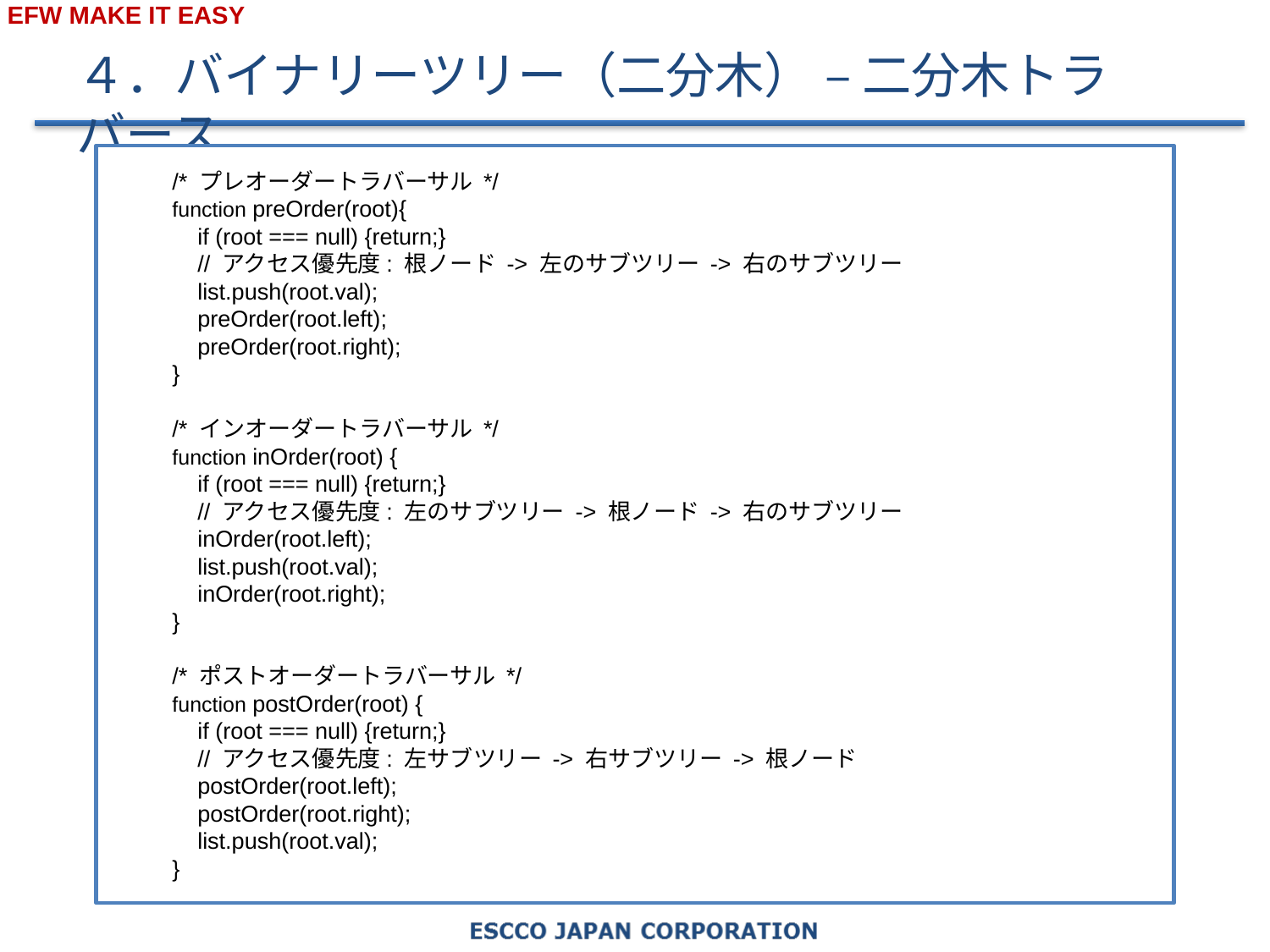

# ４．バイナリーツリー（二分木） – 二分木トラバース
/* プレオーダートラバーサル */
function preOrder(root){
    if (root === null) {return;}
    // アクセス優先度: 根ノード -> 左のサブツリー -> 右のサブツリー
    list.push(root.val);
    preOrder(root.left);
    preOrder(root.right);
}

/* インオーダートラバーサル */
function inOrder(root) {
    if (root === null) {return;}
    // アクセス優先度: 左のサブツリー -> 根ノード -> 右のサブツリー
    inOrder(root.left);
    list.push(root.val);
    inOrder(root.right);
}

/* ポストオーダートラバーサル */
function postOrder(root) {
    if (root === null) {return;}
    // アクセス優先度: 左サブツリー -> 右サブツリー -> 根ノード
    postOrder(root.left);
    postOrder(root.right);
    list.push(root.val);
}